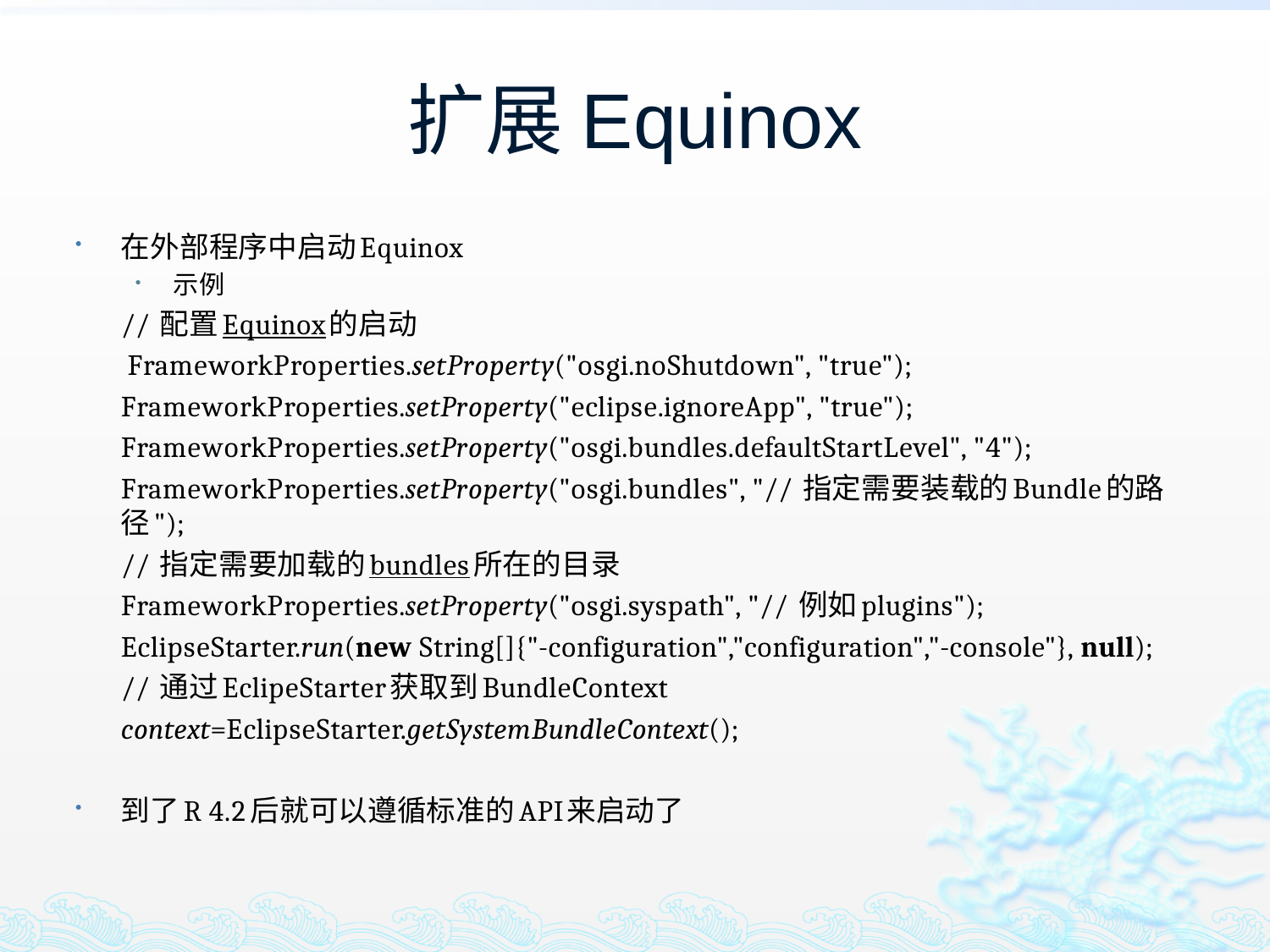

# 扩展Equinox
在外部程序中启动Equinox
示例
 	// 配置Equinox的启动
	 FrameworkProperties.setProperty("osgi.noShutdown", "true");
	FrameworkProperties.setProperty("eclipse.ignoreApp", "true");
	FrameworkProperties.setProperty("osgi.bundles.defaultStartLevel", "4");
	FrameworkProperties.setProperty("osgi.bundles", "// 指定需要装载的Bundle的路径");
	// 指定需要加载的bundles所在的目录
	FrameworkProperties.setProperty("osgi.syspath", "// 例如plugins");
	EclipseStarter.run(new String[]{"-configuration","configuration","-console"}, null);
	// 通过EclipeStarter获取到BundleContext
	context=EclipseStarter.getSystemBundleContext();

到了R 4.2后就可以遵循标准的API来启动了